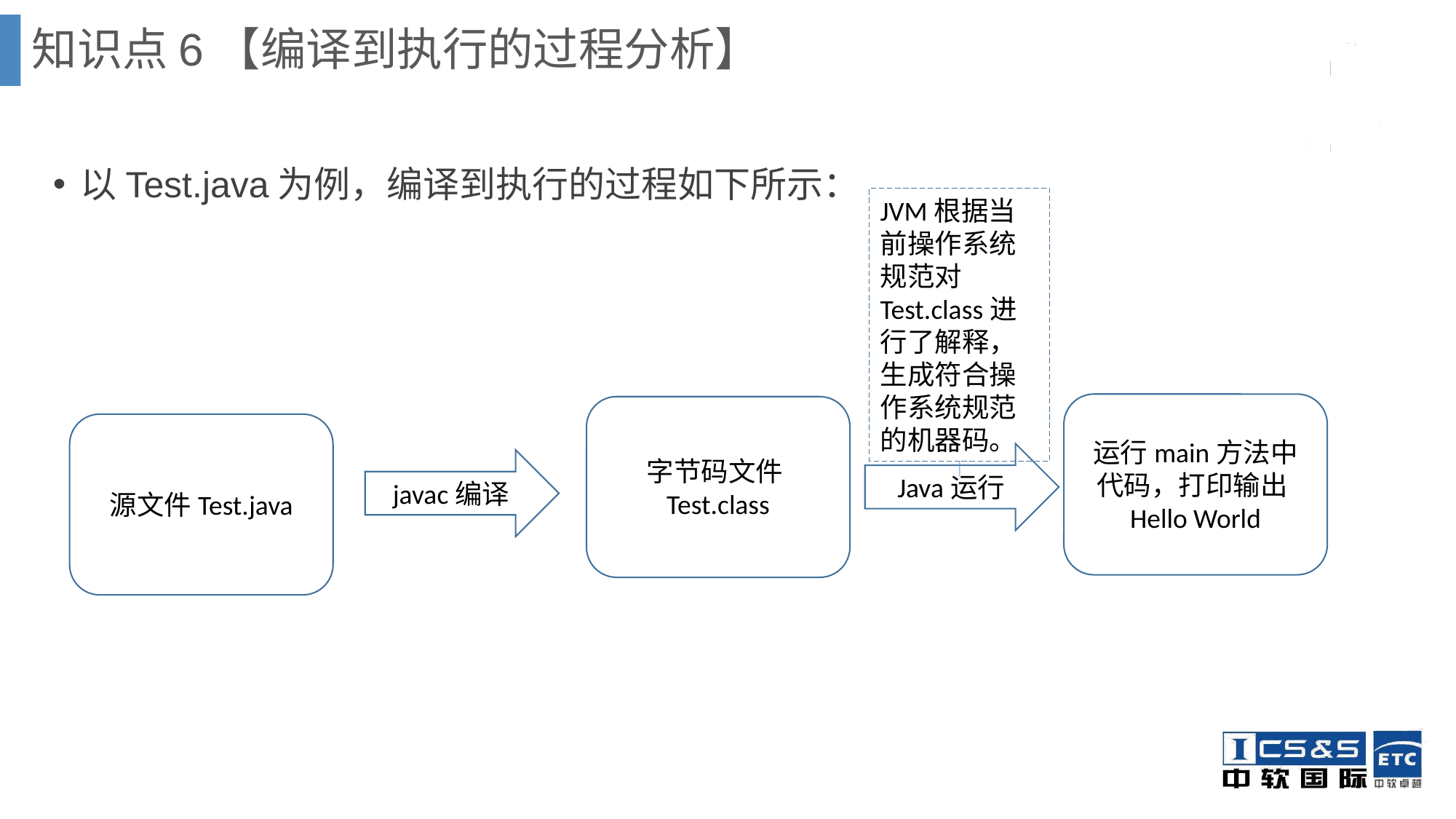

知识点6【编译到执行的过程分析】
以Test.java为例，编译到执行的过程如下所示：
JVM根据当前操作系统规范对Test.class进行了解释，生成符合操作系统规范的机器码。
运行main方法中代码，打印输出Hello World
字节码文件Test.class
源文件Test.java
Java运行
javac编译